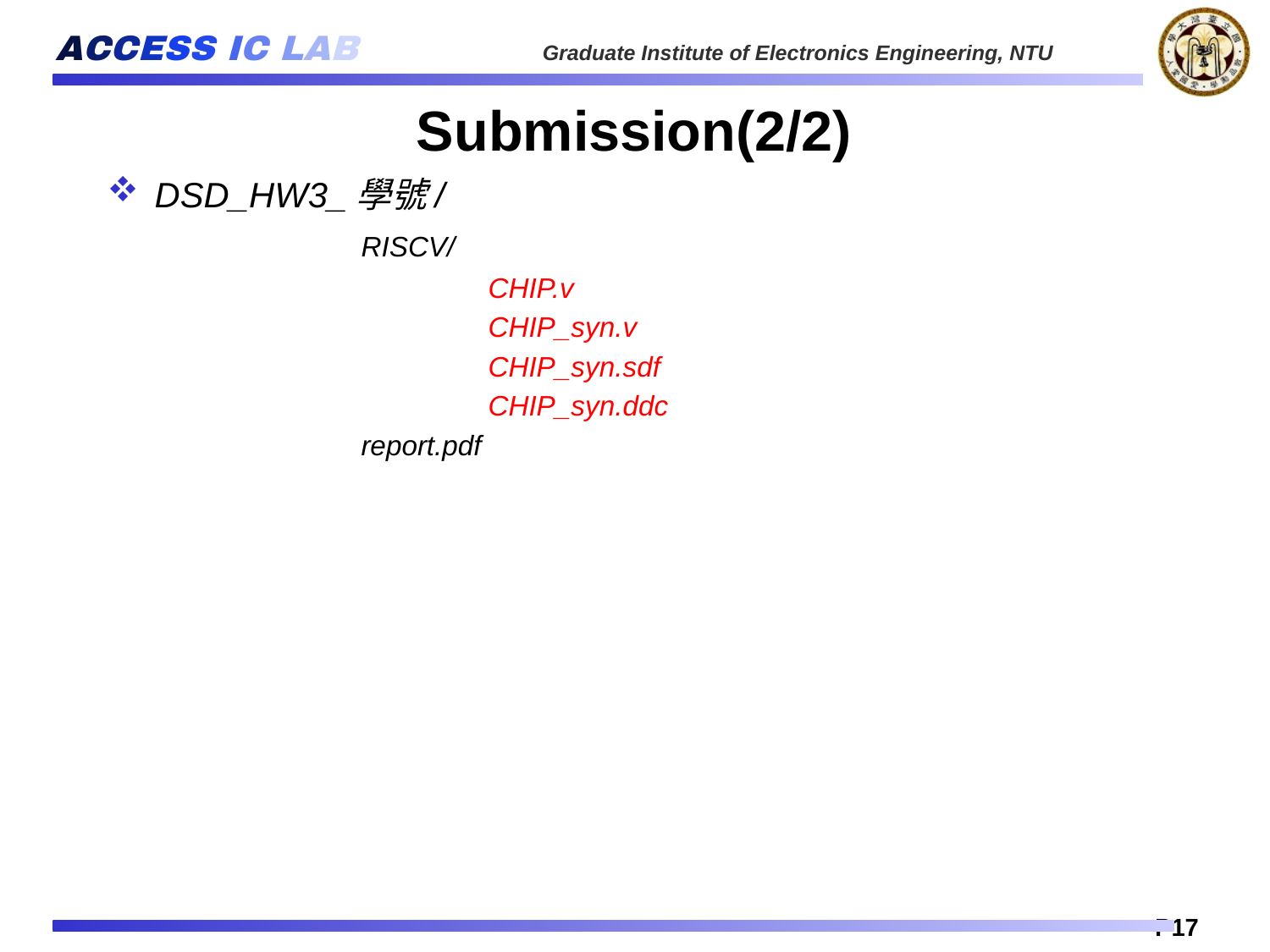

pp. 17
# Submission(2/2)
DSD_HW3_學號/
		RISCV/
			CHIP.v
			CHIP_syn.v
			CHIP_syn.sdf
			CHIP_syn.ddc
		report.pdf